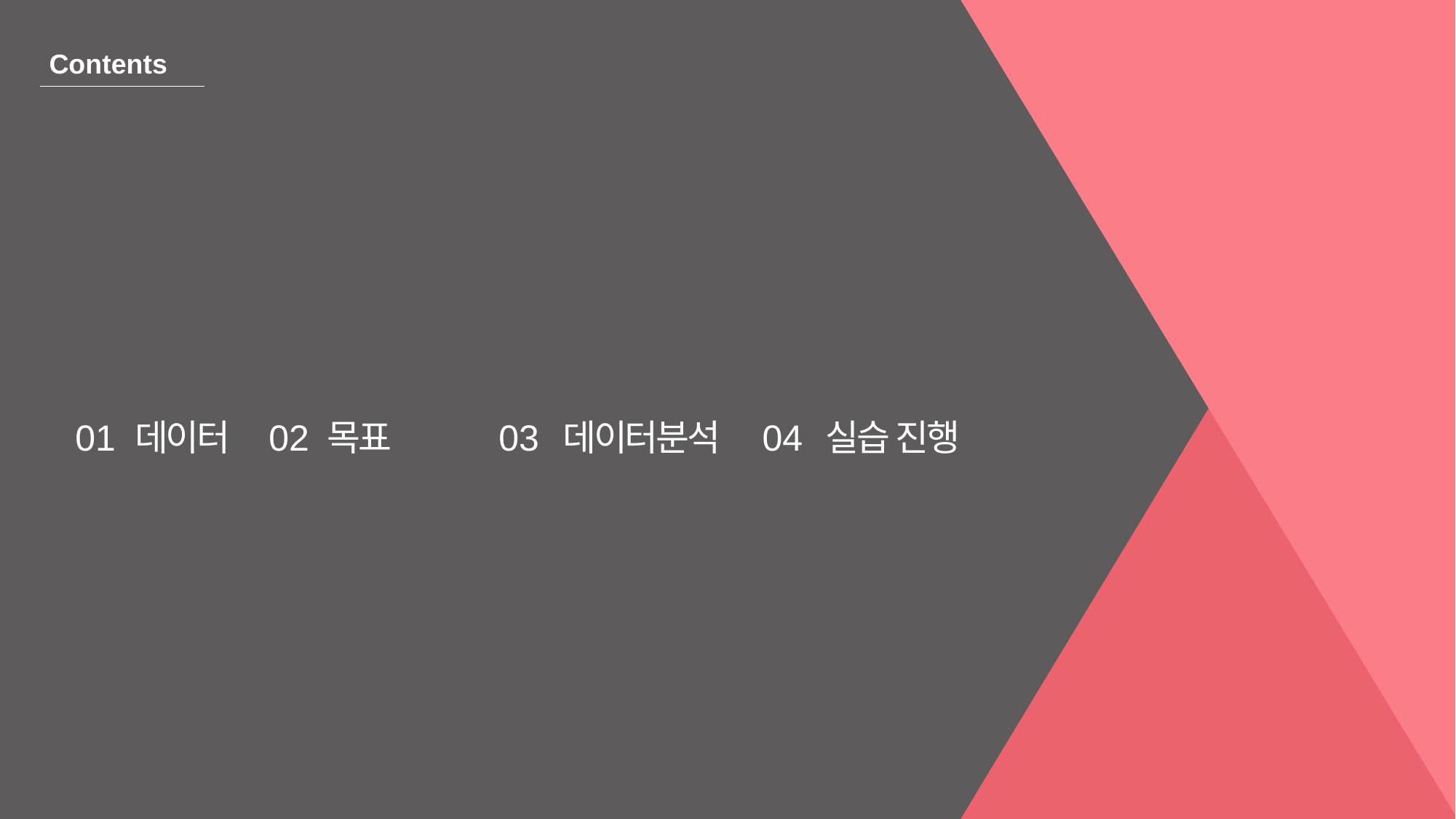

Contents
01
데이터
02
목표
03
데이터분석
04
실습 진행